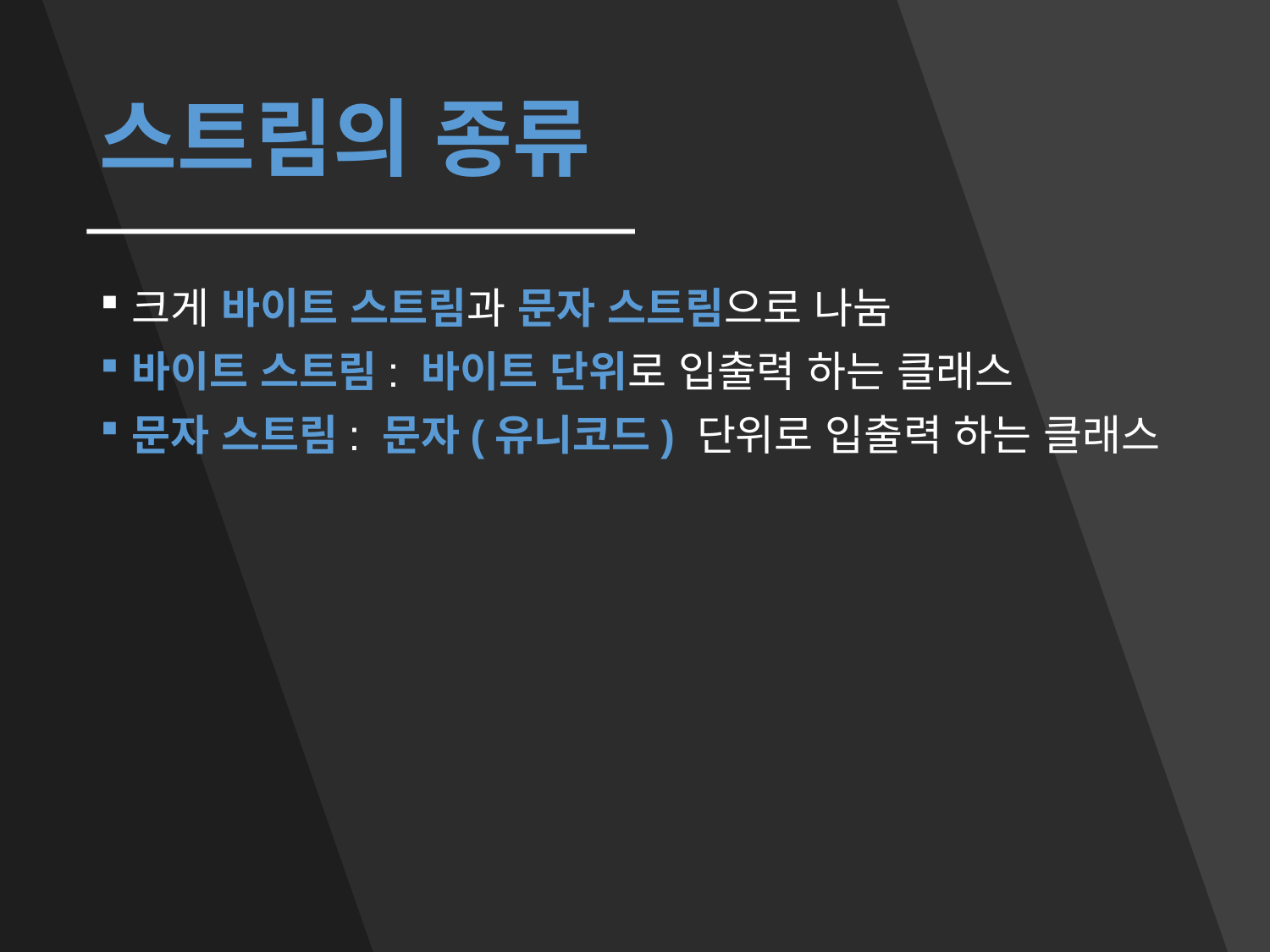

# 스트림의 종류

크게 바이트 스트림과 문자 스트림으로 나눔
바이트 스트림: 바이트 단위로 입출력 하는 클래스
문자 스트림: 문자(유니코드) 단위로 입출력 하는 클래스